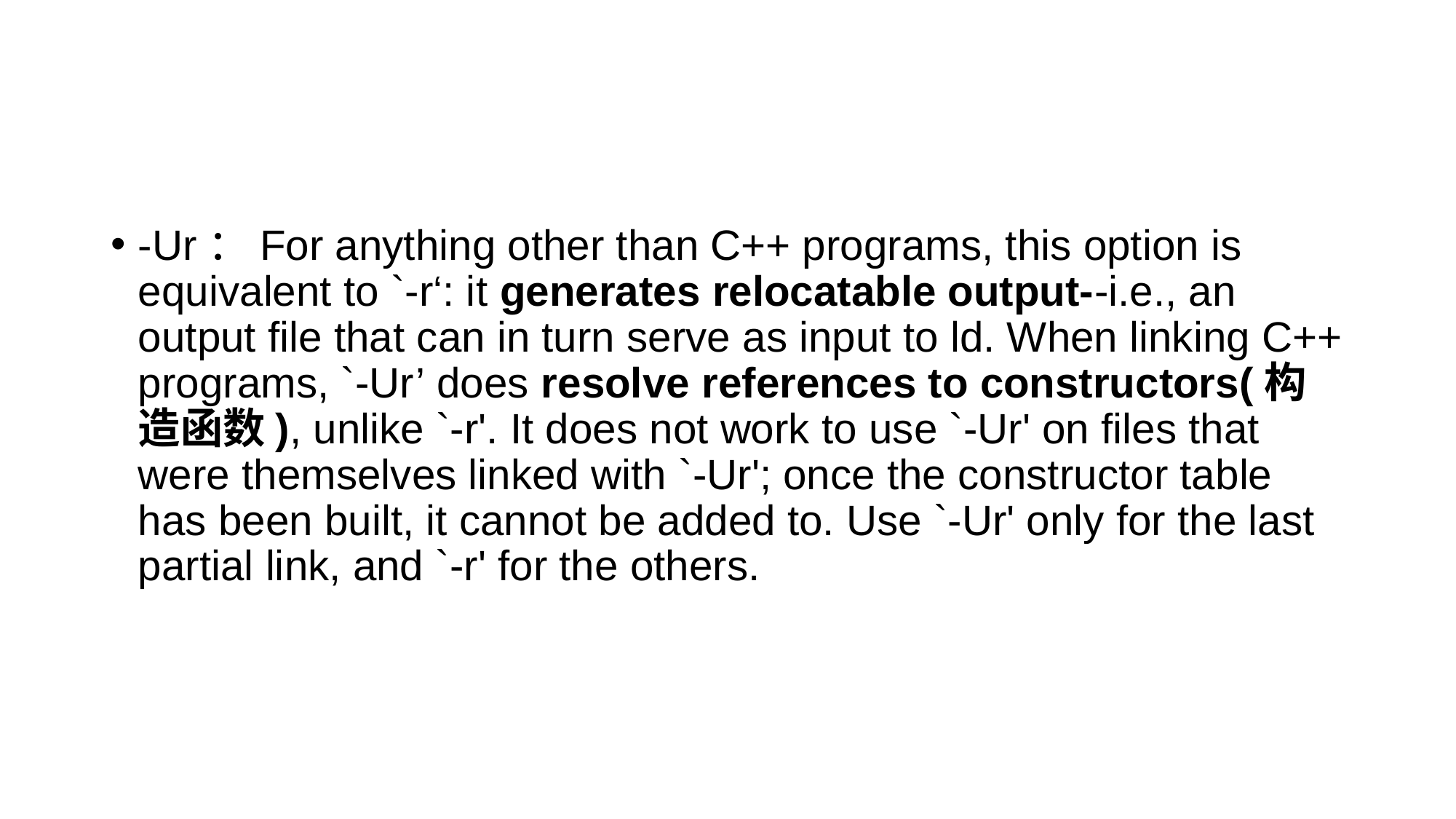

-Ur：For anything other than C++ programs, this option is equivalent to `-r‘: it generates relocatable output--i.e., an output file that can in turn serve as input to ld. When linking C++ programs, `-Ur’ does resolve references to constructors(构造函数), unlike `-r'. It does not work to use `-Ur' on files that were themselves linked with `-Ur'; once the constructor table has been built, it cannot be added to. Use `-Ur' only for the last partial link, and `-r' for the others.